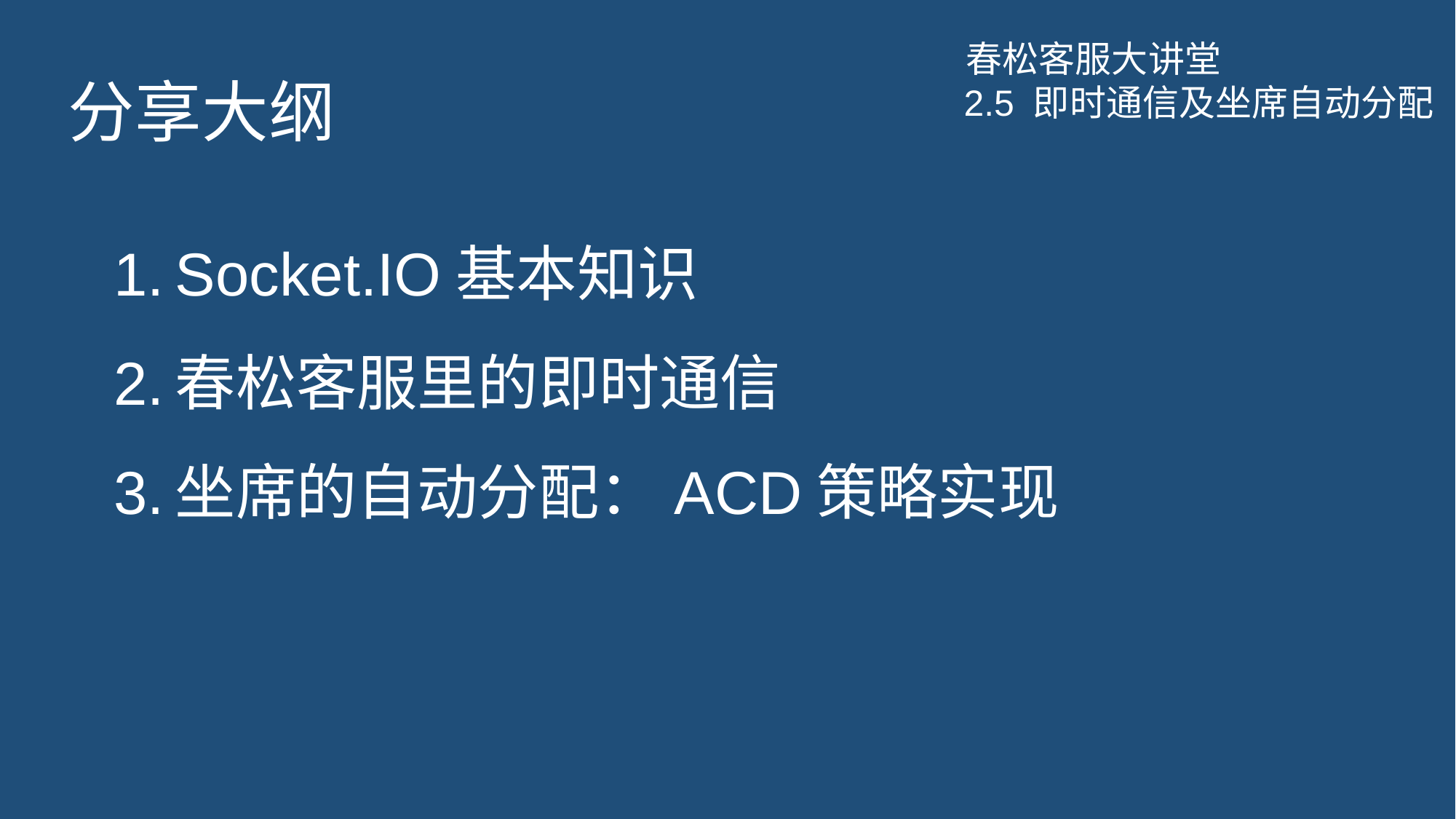

春松客服大讲堂
# 分享大纲
2.5 即时通信及坐席自动分配
Socket.IO基本知识
春松客服里的即时通信
坐席的自动分配：ACD策略实现